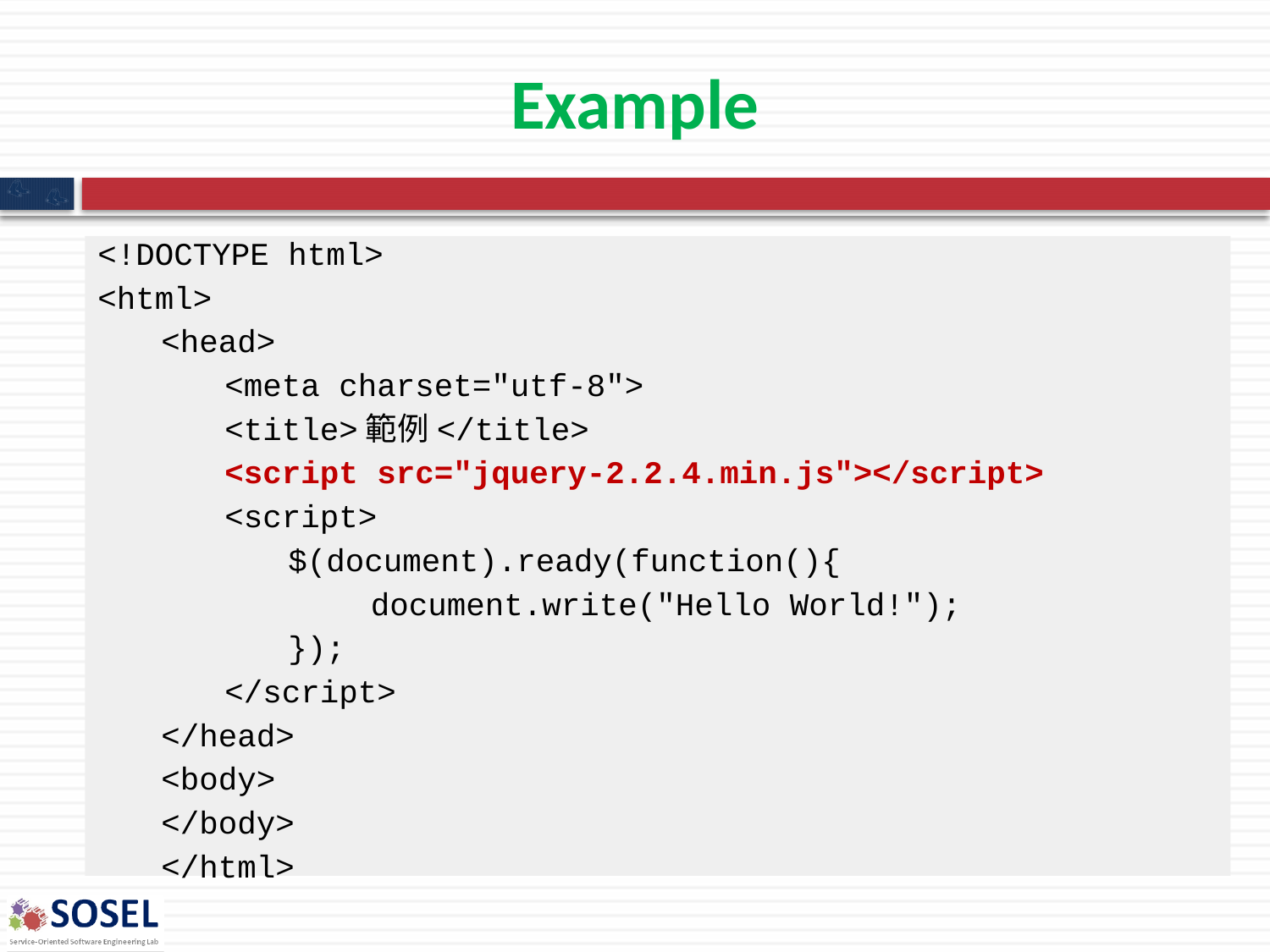

# Example
<!DOCTYPE html>
<html>
<head>
<meta charset="utf-8">
<title>範例</title>
<script src="jquery-2.2.4.min.js"></script>
<script>
$(document).ready(function(){
 document.write("Hello World!");
});
</script>
</head>
<body>
</body>
</html>